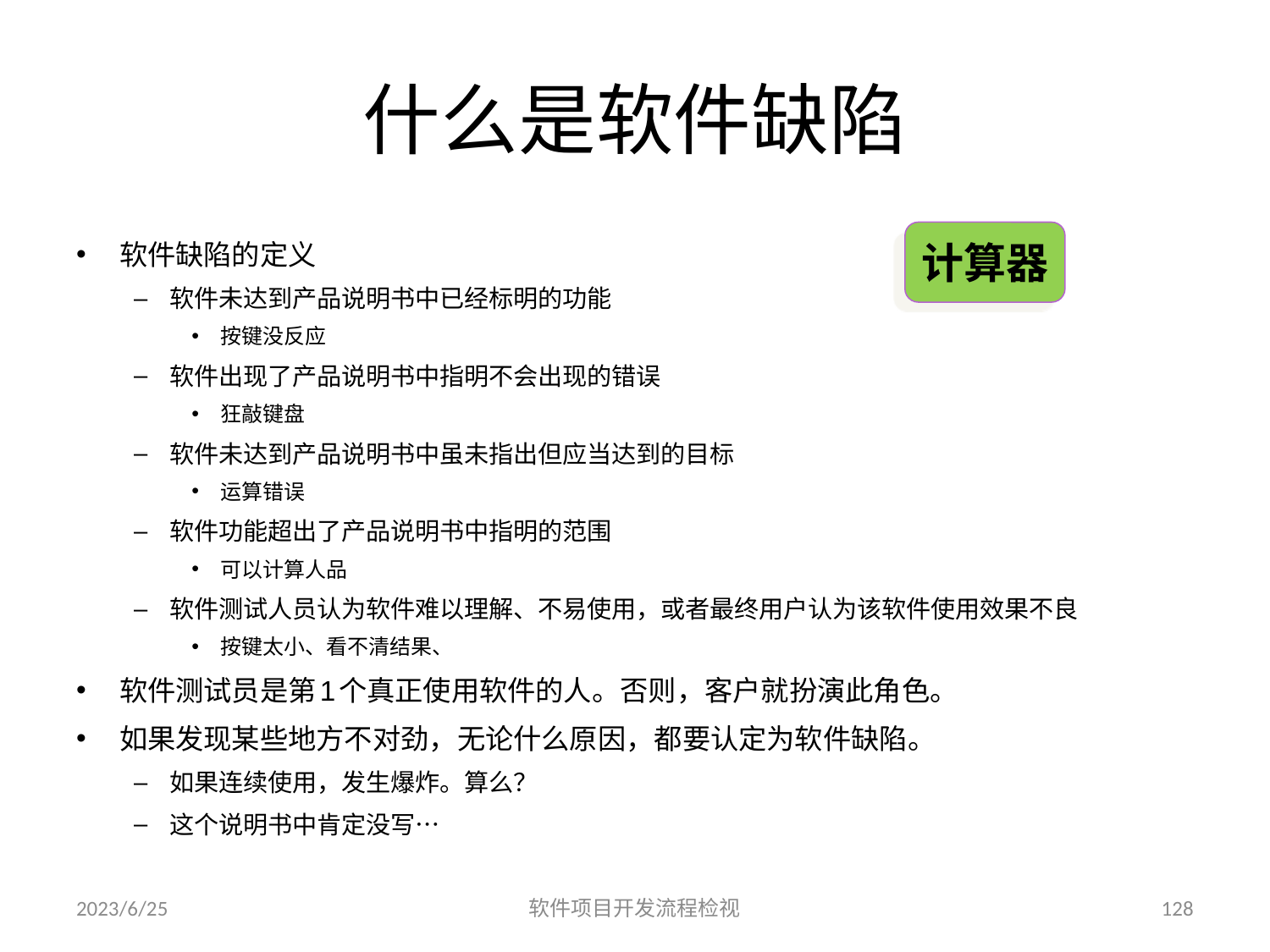

# 什么是软件缺陷
软件缺陷的定义
软件未达到产品说明书中已经标明的功能
按键没反应
软件出现了产品说明书中指明不会出现的错误
狂敲键盘
软件未达到产品说明书中虽未指出但应当达到的目标
运算错误
软件功能超出了产品说明书中指明的范围
可以计算人品
软件测试人员认为软件难以理解、不易使用，或者最终用户认为该软件使用效果不良
按键太小、看不清结果、
软件测试员是第1个真正使用软件的人。否则，客户就扮演此角色。
如果发现某些地方不对劲，无论什么原因，都要认定为软件缺陷。
如果连续使用，发生爆炸。算么？
这个说明书中肯定没写…
计算器
2023/6/25
软件项目开发流程检视
128